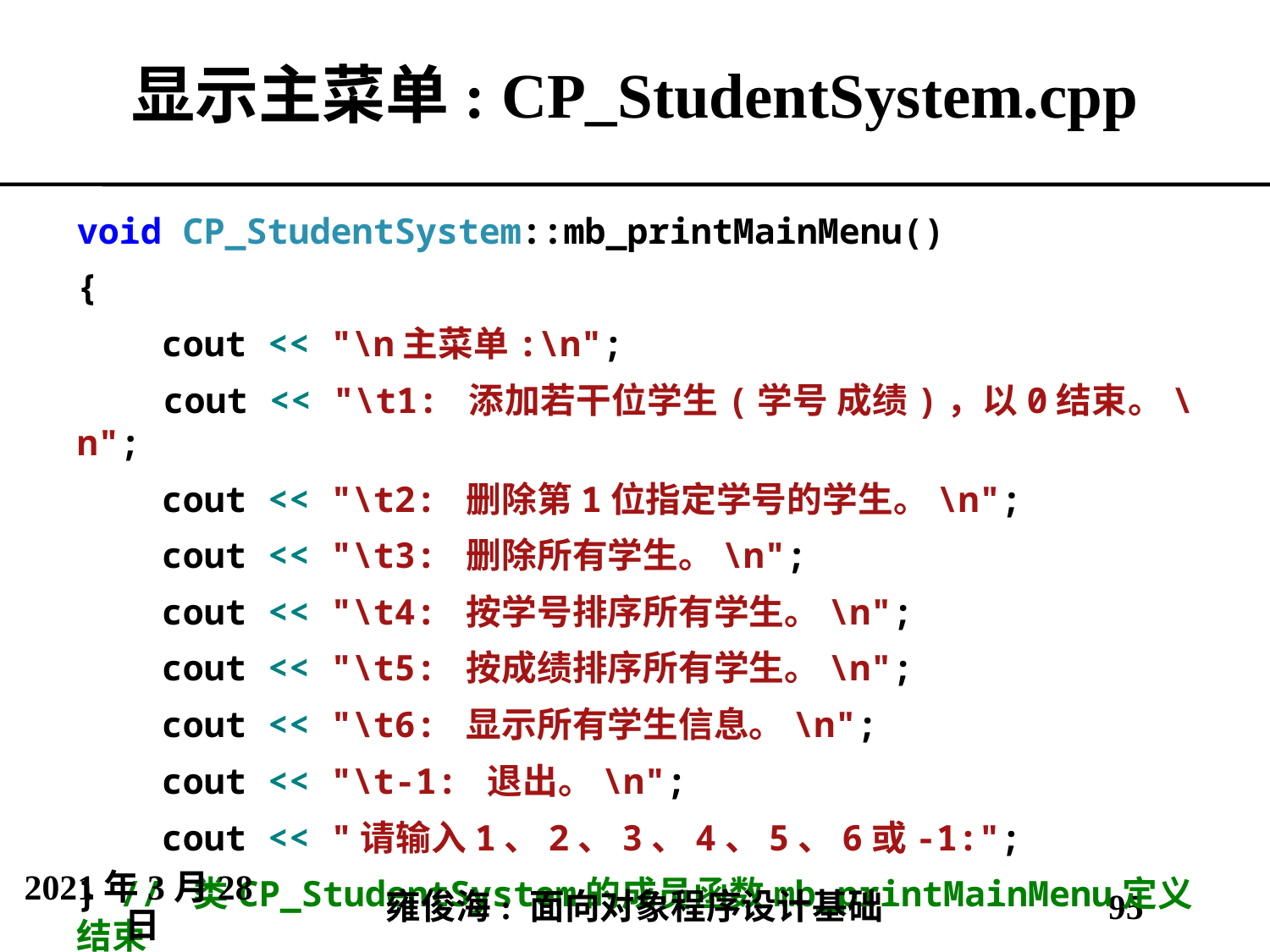

# 显示主菜单: CP_StudentSystem.cpp

void CP_StudentSystem::mb_printMainMenu()
{
    cout << "\n主菜单:\n";
    cout << "\t1: 添加若干位学生(学号 成绩)，以0结束。\n";
    cout << "\t2: 删除第1位指定学号的学生。\n";
    cout << "\t3: 删除所有学生。\n";
    cout << "\t4: 按学号排序所有学生。\n";
    cout << "\t5: 按成绩排序所有学生。\n";
    cout << "\t6: 显示所有学生信息。\n";
    cout << "\t-1: 退出。\n";
    cout << "请输入1、2、3、4、5、6或-1:";
} // 类CP_StudentSystem的成员函数mb_printMainMenu定义结束
2021年3月28日
雍俊海: 面向对象程序设计基础
95